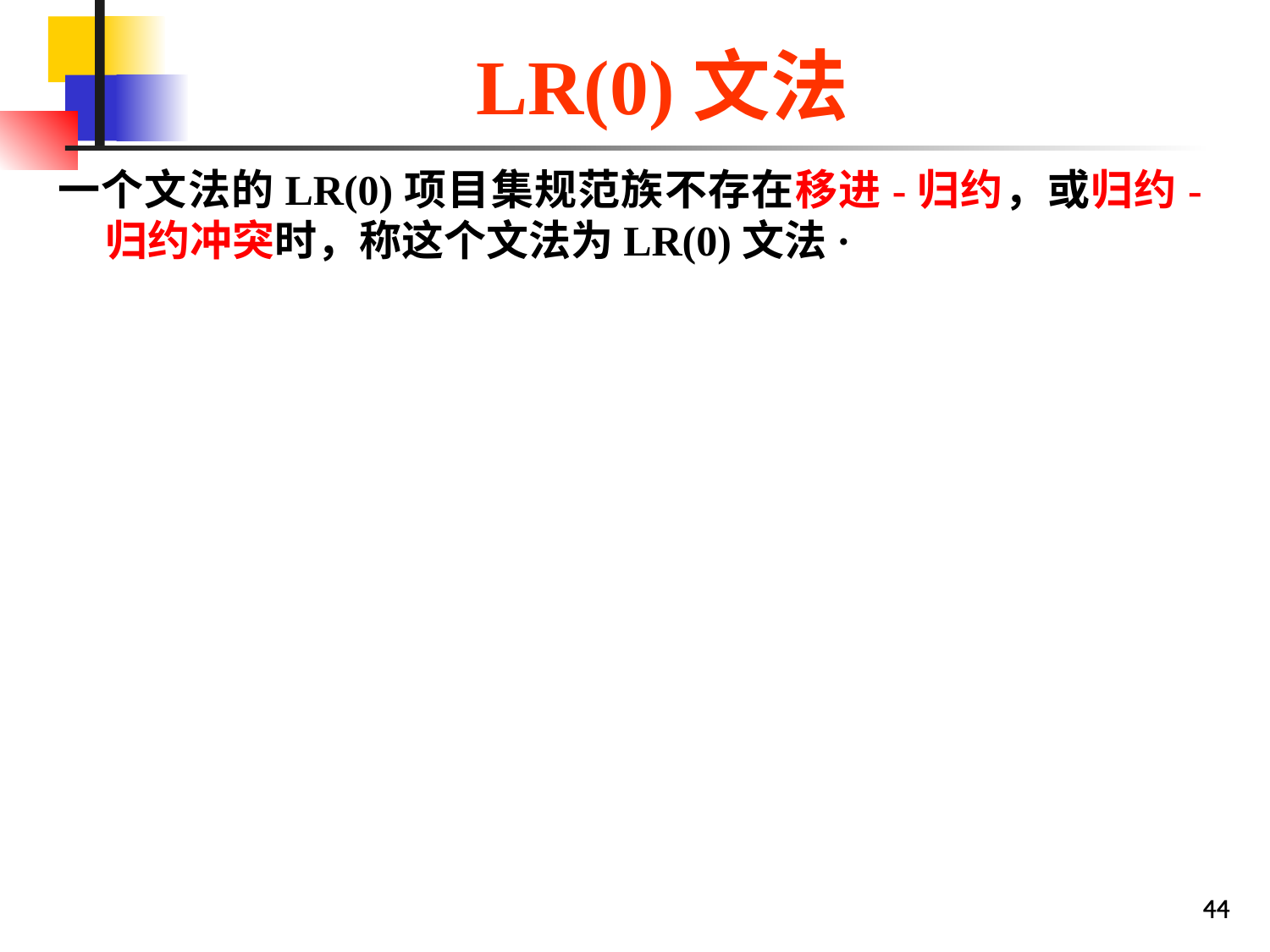

# LR(0)文法
一个文法的LR(0)项目集规范族不存在移进-归约，或归约-归约冲突时，称这个文法为LR(0)文法·
44